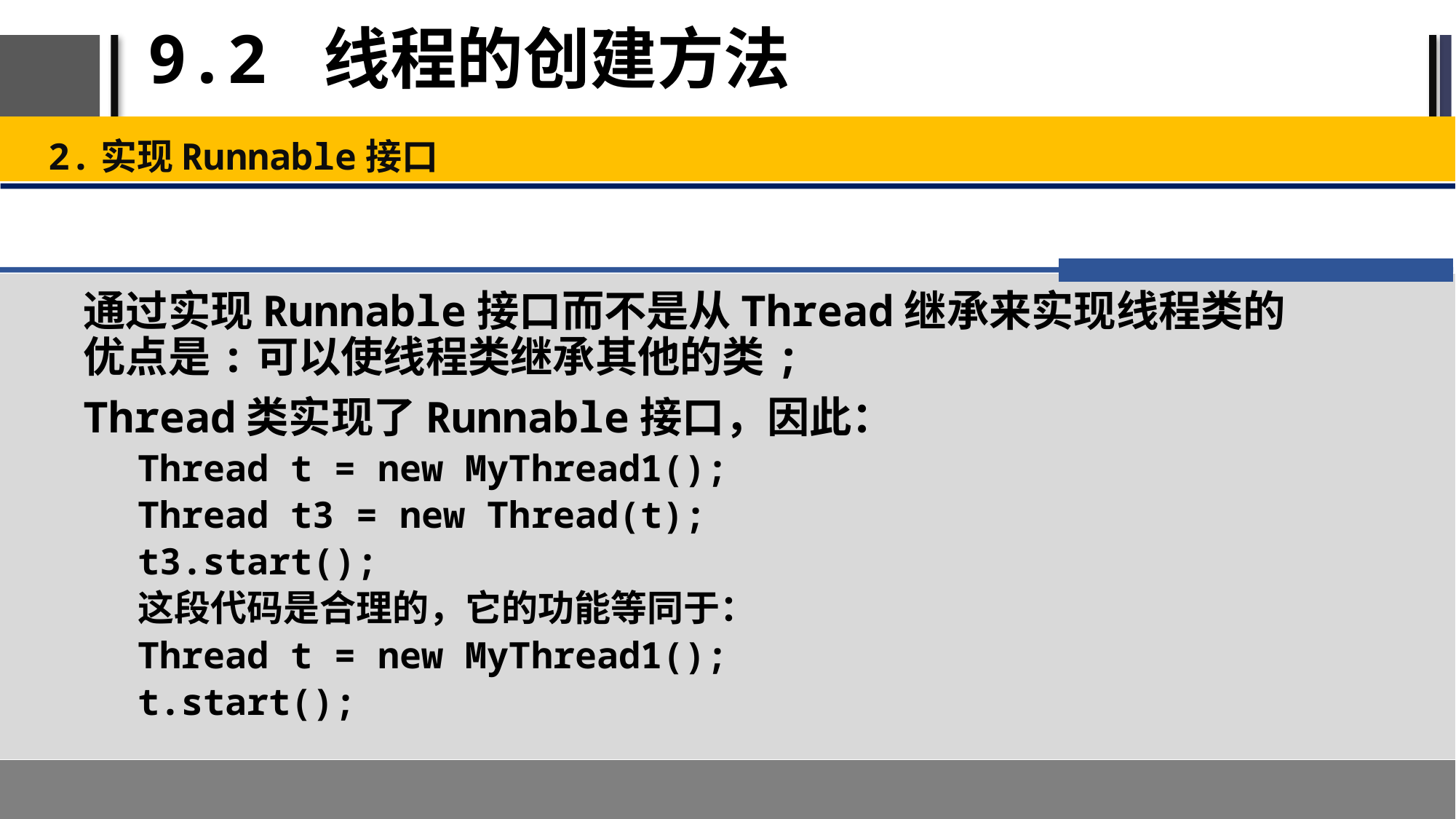

# 9.2 线程的创建方法

2.实现Runnable接口

通过实现Runnable接口而不是从Thread继承来实现线程类的优点是:可以使线程类继承其他的类;
Thread类实现了Runnable接口，因此：
Thread t = new MyThread1();
Thread t3 = new Thread(t);
t3.start();
这段代码是合理的，它的功能等同于：
Thread t = new MyThread1();
t.start();